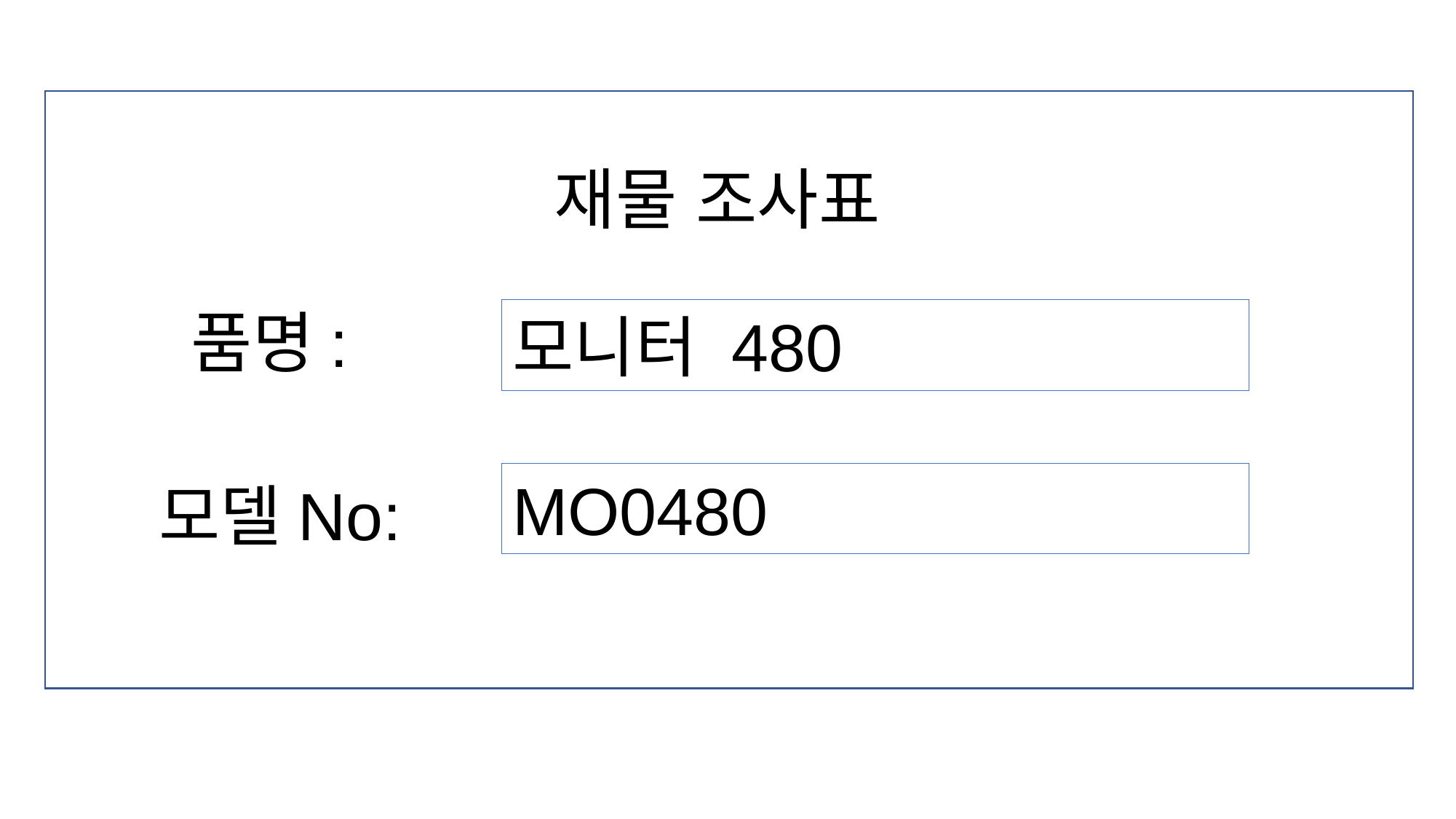

재물 조사표
품명:
모니터 480
MO0480
모델No: